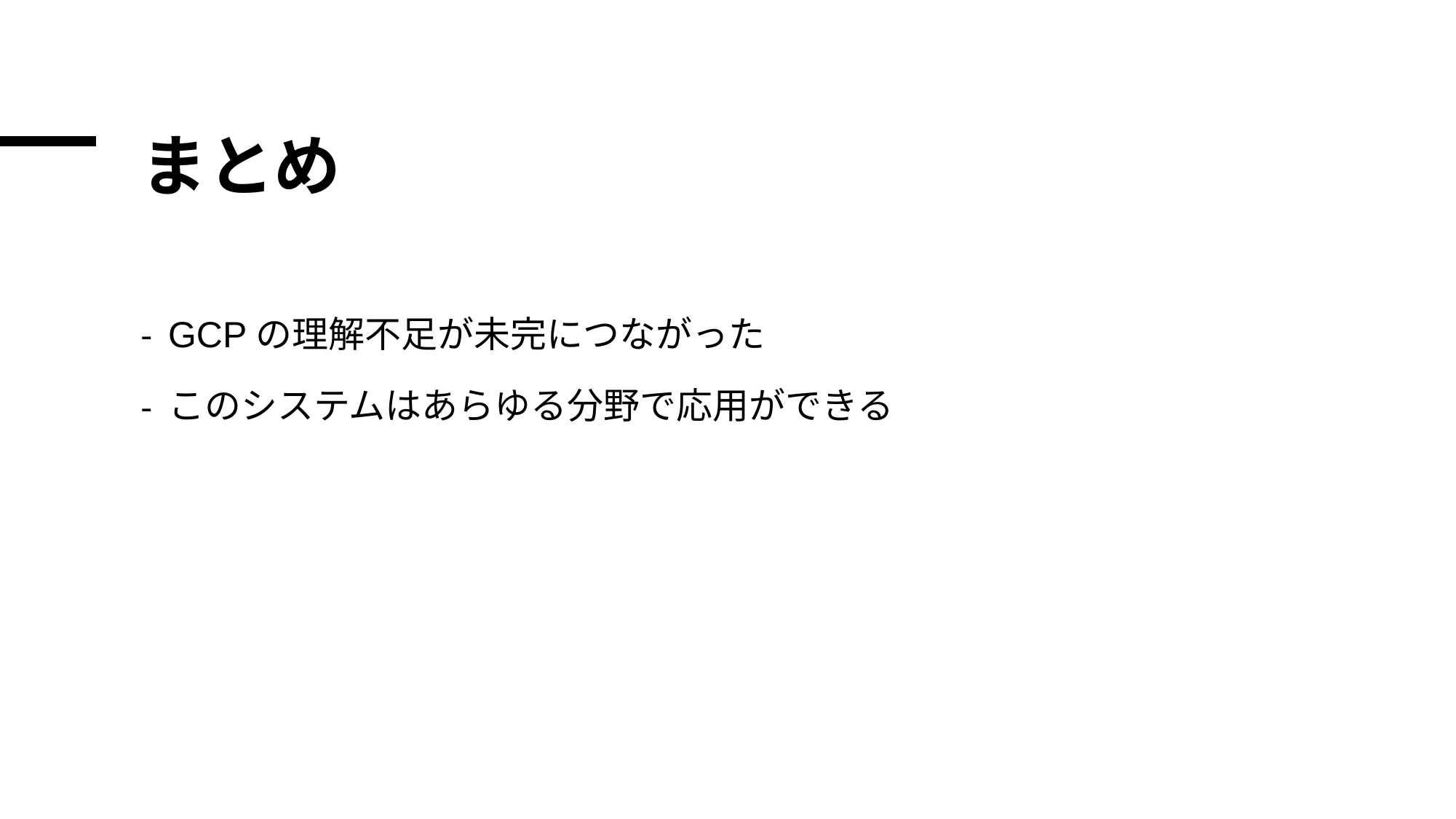

# まとめ
GCPの理解不足が未完につながった
このシステムはあらゆる分野で応用ができる